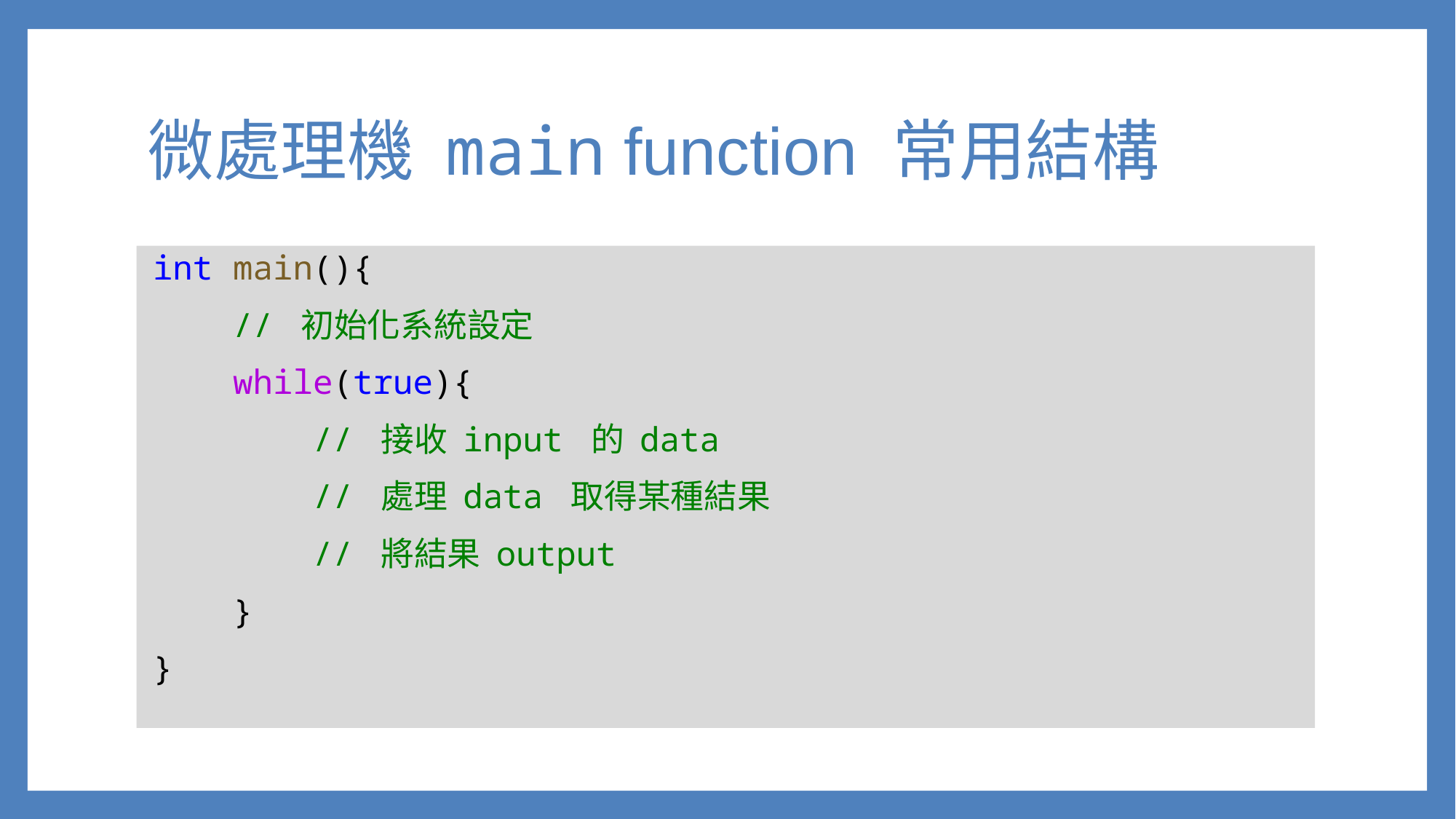

# 微處理機 main function 常用結構
int main(){
    // 初始化系統設定
    while(true){
        // 接收 input 的 data
        // 處理 data 取得某種結果
        // 將結果 output
    }
}